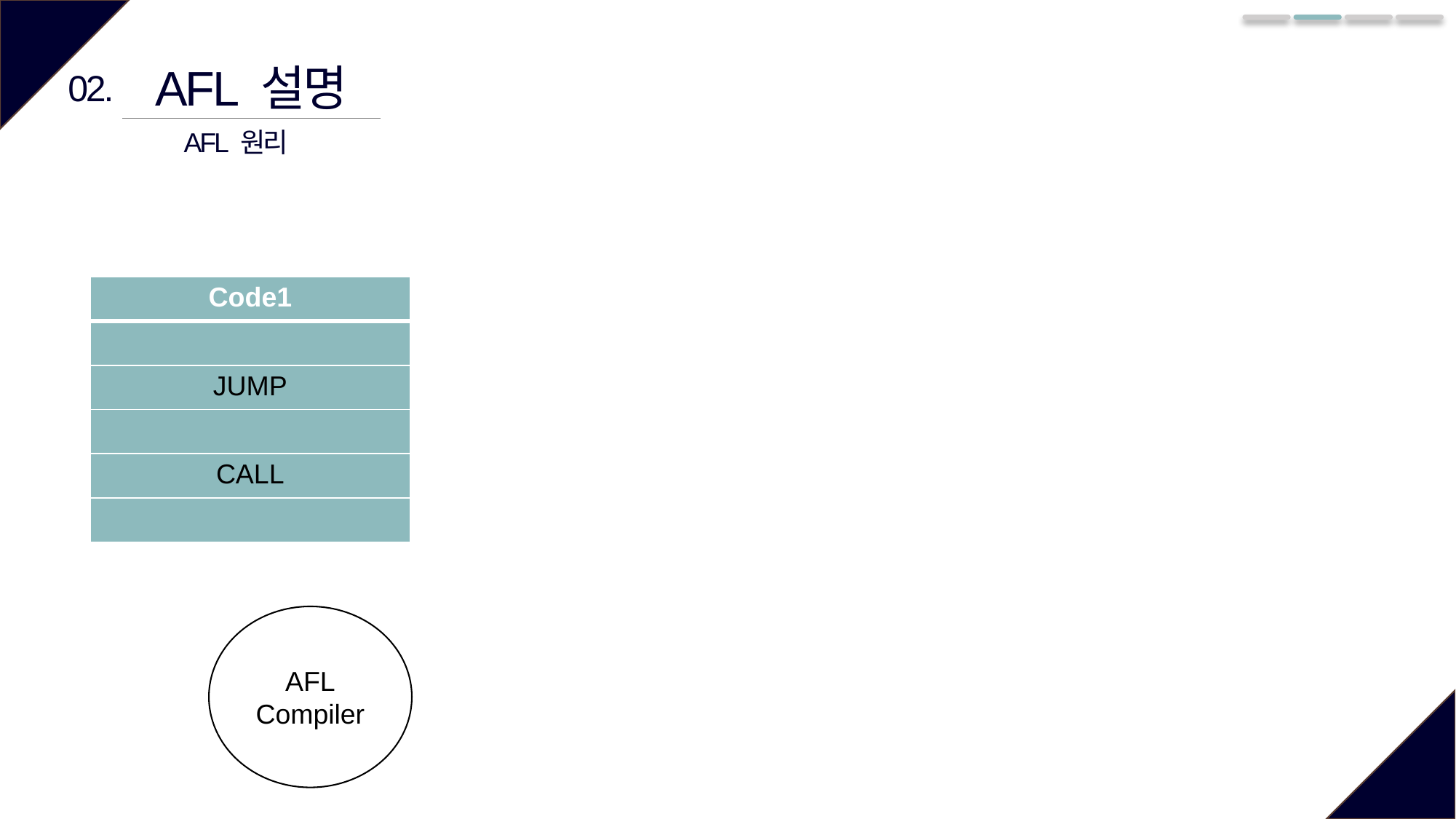

AFL 설명
02.
AFL 원리
| Code1 |
| --- |
|  |
| JUMP |
|  |
| CALL |
|  |
AFL
Compiler